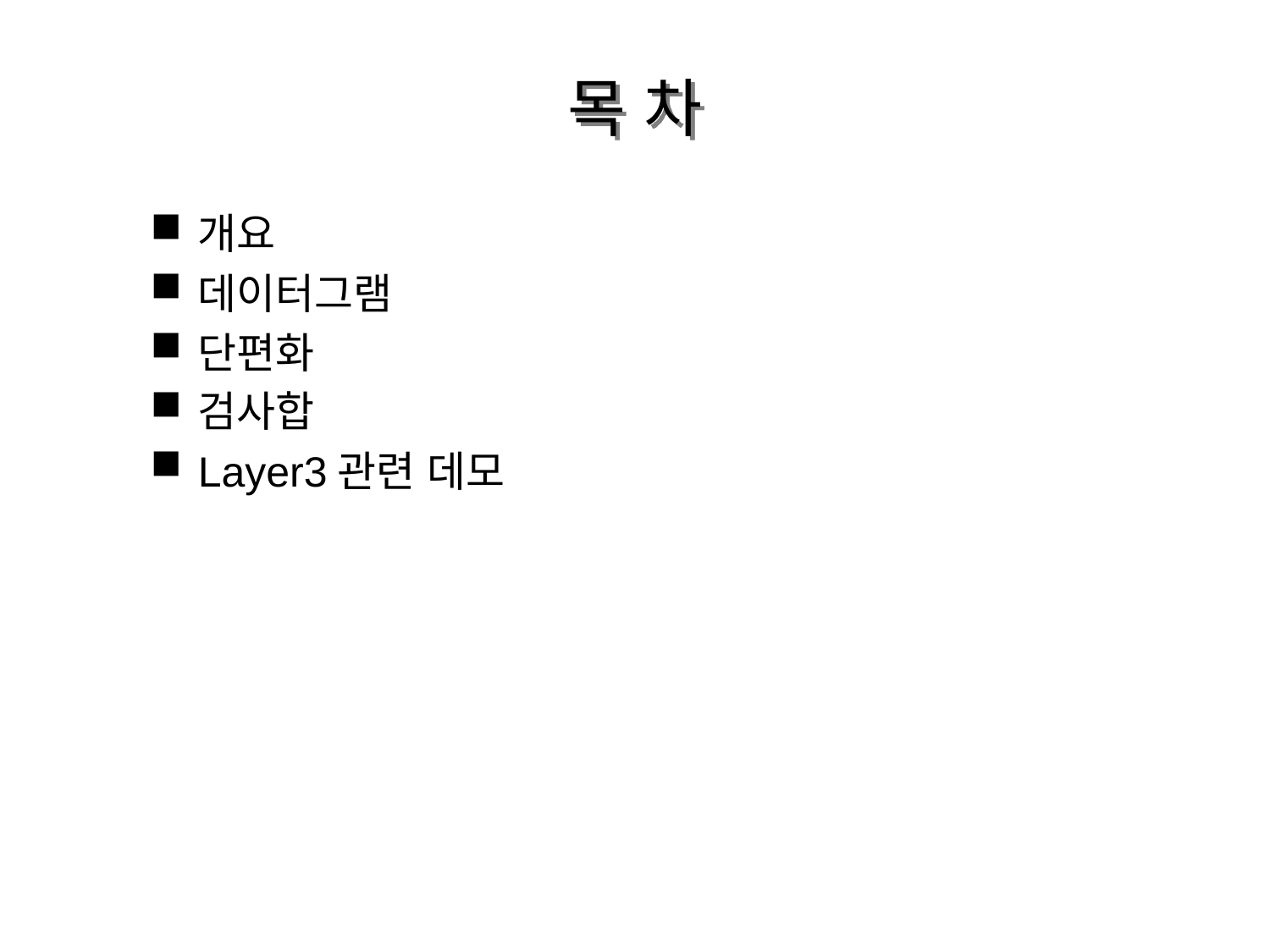

# 목 차
개요
데이터그램
단편화
검사합
Layer3관련 데모
2